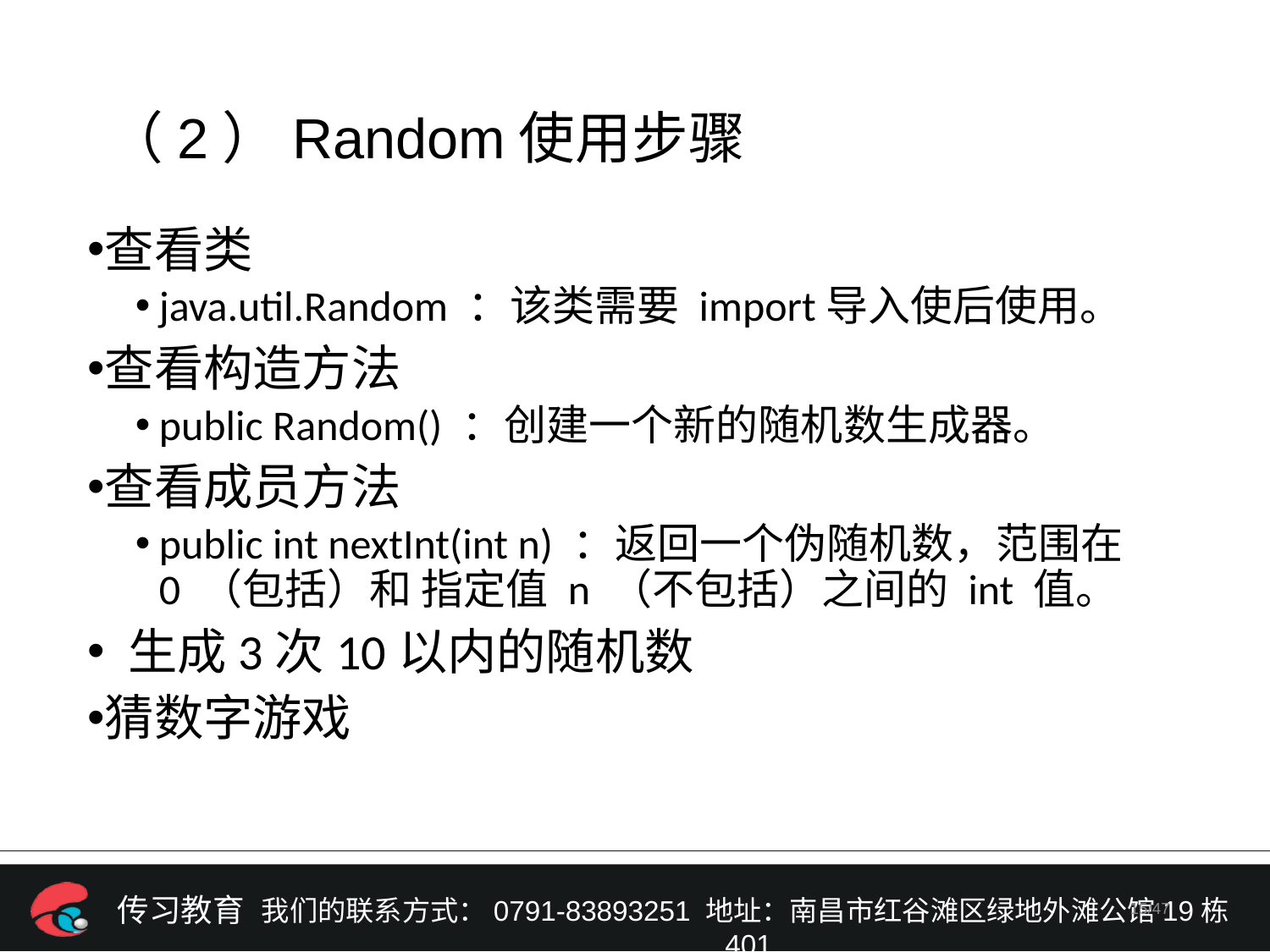

（2）Random使用步骤

查看类
java.util.Random ：该类需要 import导入使后使用。
查看构造方法
public Random() ：创建一个新的随机数生成器。
查看成员方法
public int nextInt(int n) ：返回一个伪随机数，范围在 0 （包括）和 指定值 n （不包括）之间的 int 值。
 生成3次10以内的随机数
猜数字游戏
15/47